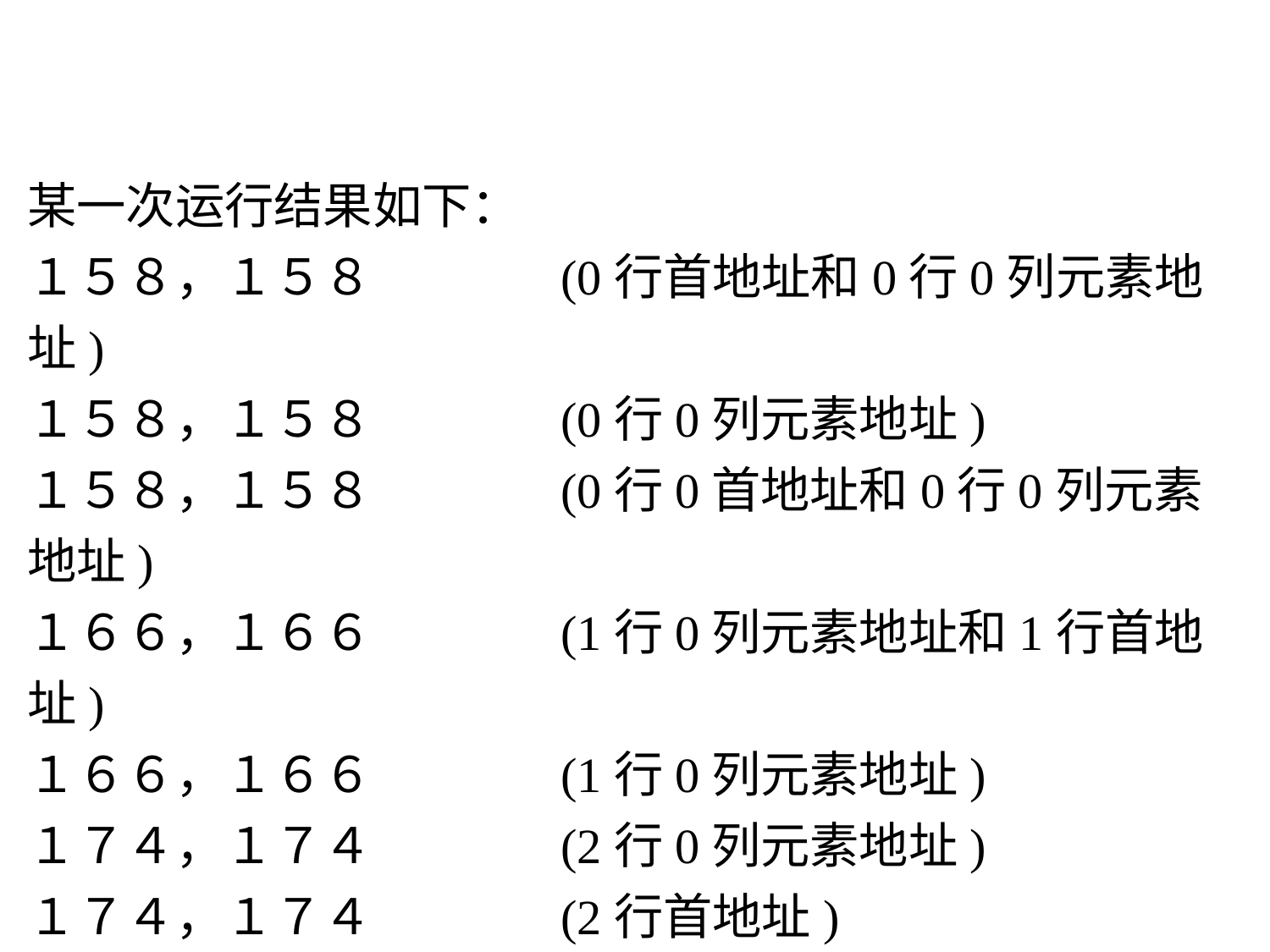

某一次运行结果如下：
１５８，１５８                (0行首地址和0行0列元素地址)
１５８，１５８                (0行0列元素地址)
１５８，１５８                (0行0首地址和0行0列元素地址)
１６６，１６６                (1行0列元素地址和1行首地址)
１６６，１６６                (1行0列元素地址)
１７４，１７４                (2行0列元素地址)
１７４，１７４                (2行首地址)
９，９                                (1行0列元素的值)